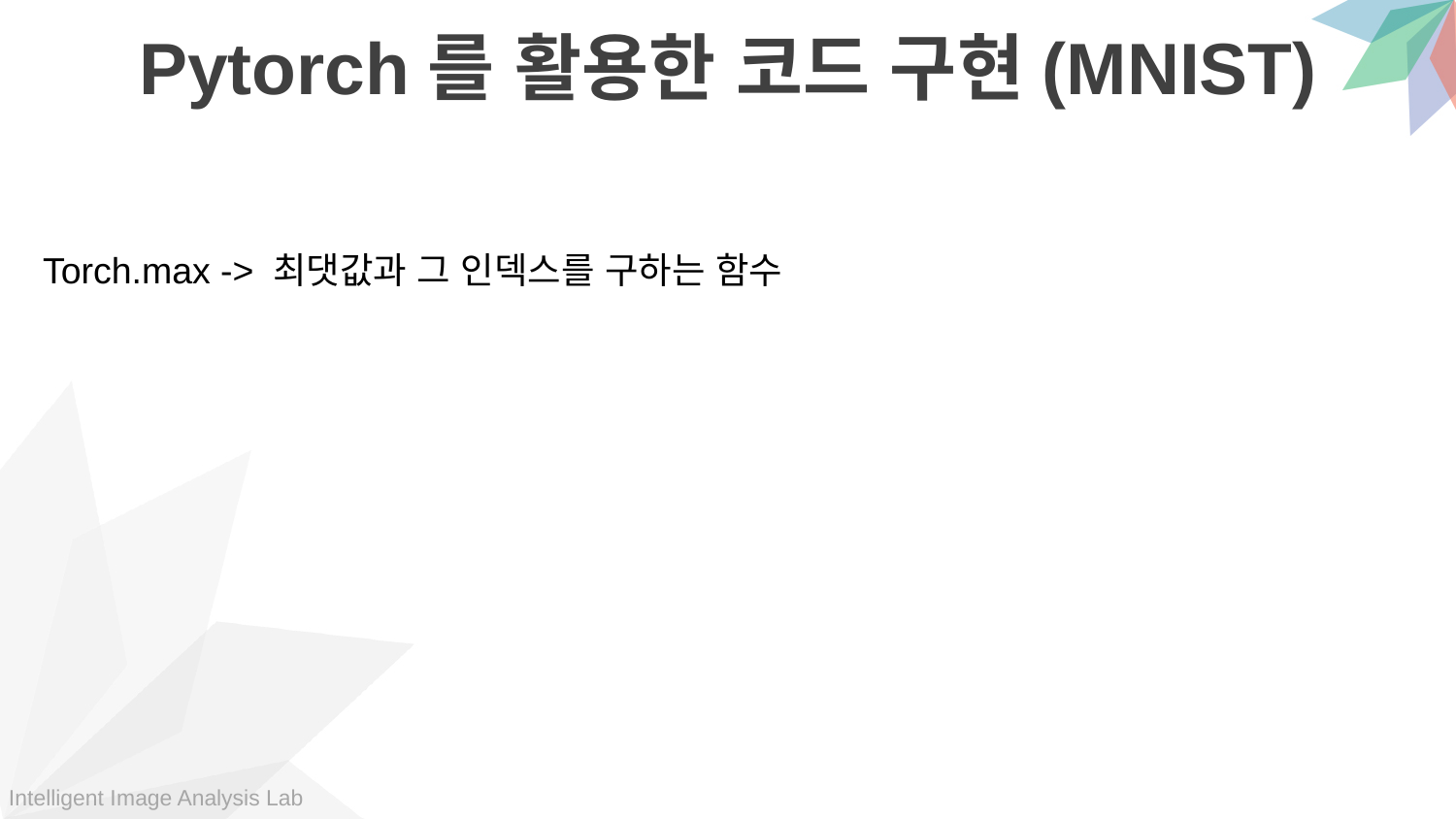

Pytorch를 활용한 코드 구현(MNIST)
Torch.max -> 최댓값과 그 인덱스를 구하는 함수